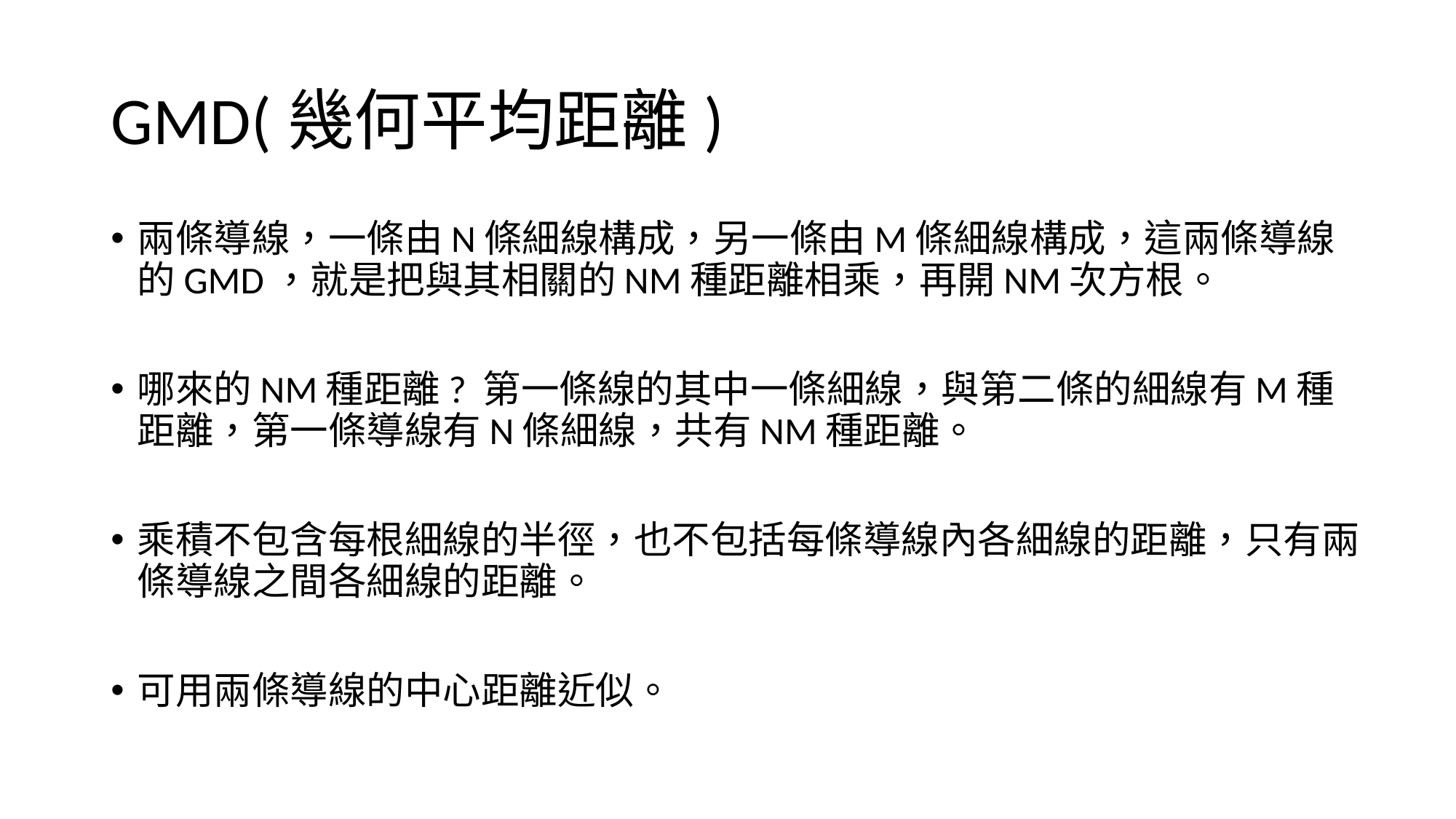

# GMD(幾何平均距離)
兩條導線，一條由N條細線構成，另一條由M條細線構成，這兩條導線的GMD，就是把與其相關的NM種距離相乘，再開NM次方根。

哪來的NM種距離? 第一條線的其中一條細線，與第二條的細線有M種距離，第一條導線有N條細線，共有NM種距離。

乘積不包含每根細線的半徑，也不包括每條導線內各細線的距離，只有兩條導線之間各細線的距離。

可用兩條導線的中心距離近似。